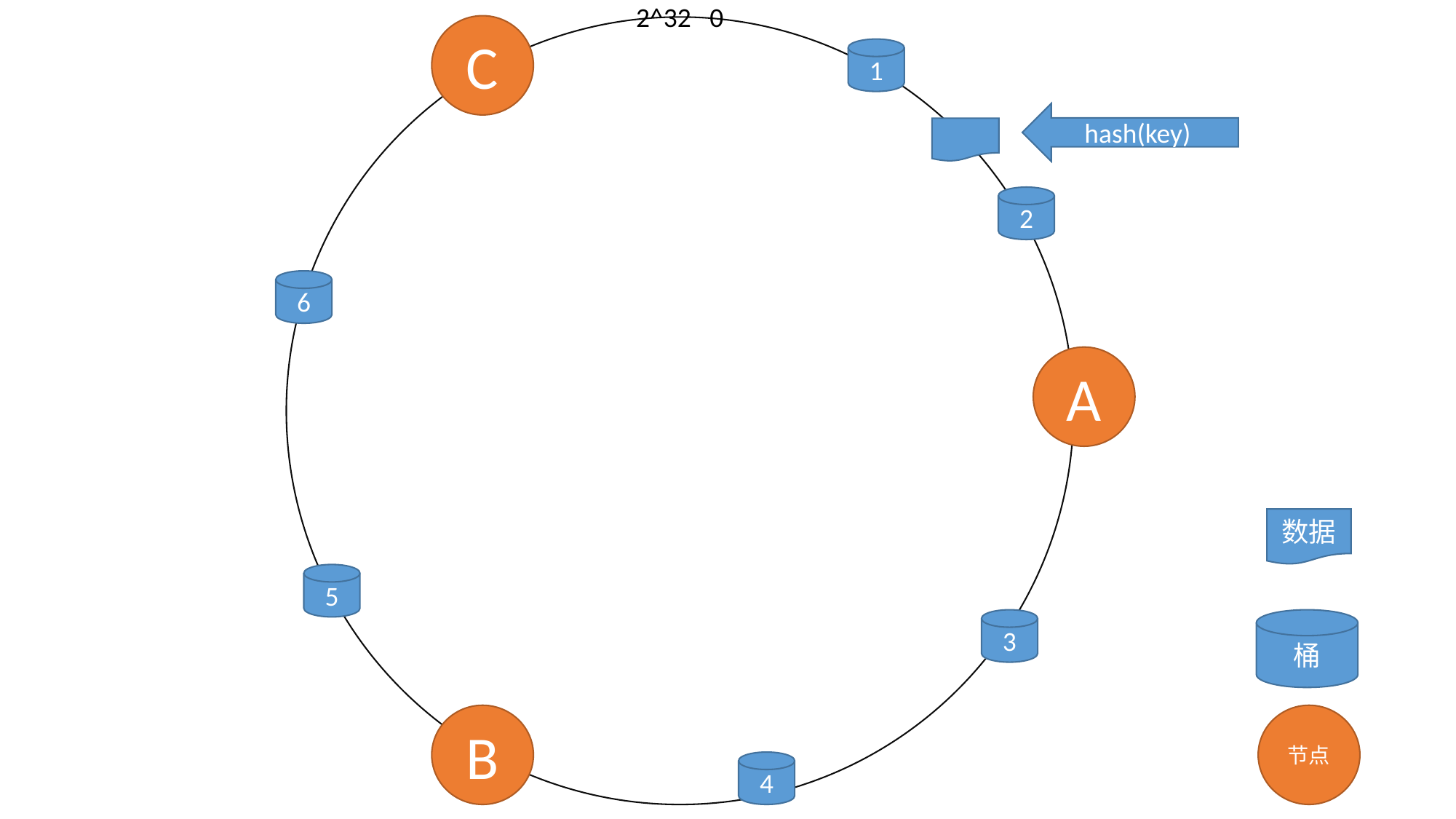

2^32   0
C

1
hash(key)

2
6
A
数据
5
3
桶
B
节点
4